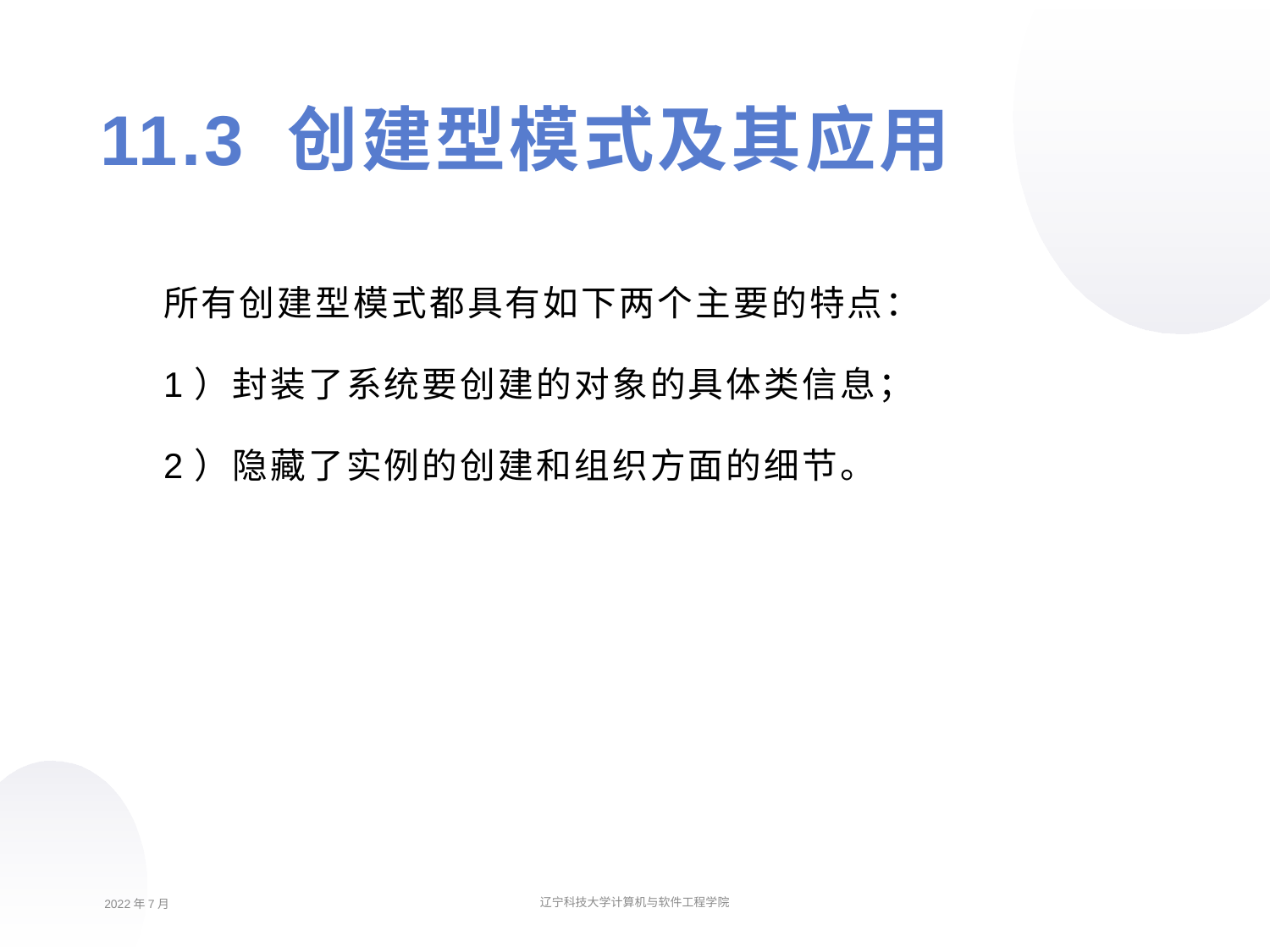

11.3 创建型模式及其应用
所有创建型模式都具有如下两个主要的特点：
1）封装了系统要创建的对象的具体类信息；
2）隐藏了实例的创建和组织方面的细节。

2022年7月
辽宁科技大学计算机与软件工程学院
38